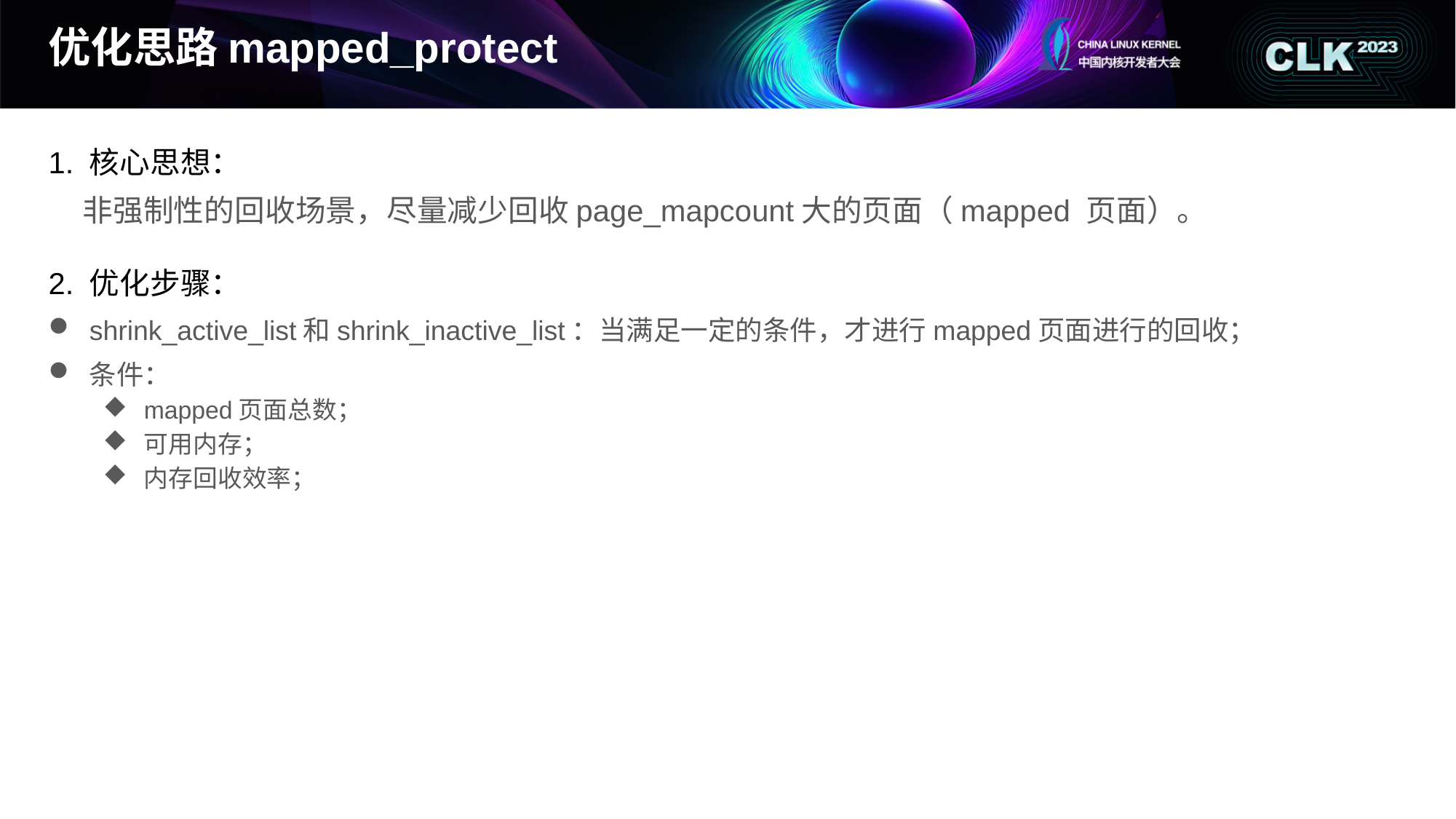

# 优化思路mapped_protect
1. 核心思想：
    非强制性的回收场景，尽量减少回收page_mapcount大的页面（mapped 页面）。
2. 优化步骤：
shrink_active_list和shrink_inactive_list：当满足一定的条件，才进行mapped页面进行的回收；
条件：
mapped页面总数；
可用内存；
内存回收效率；